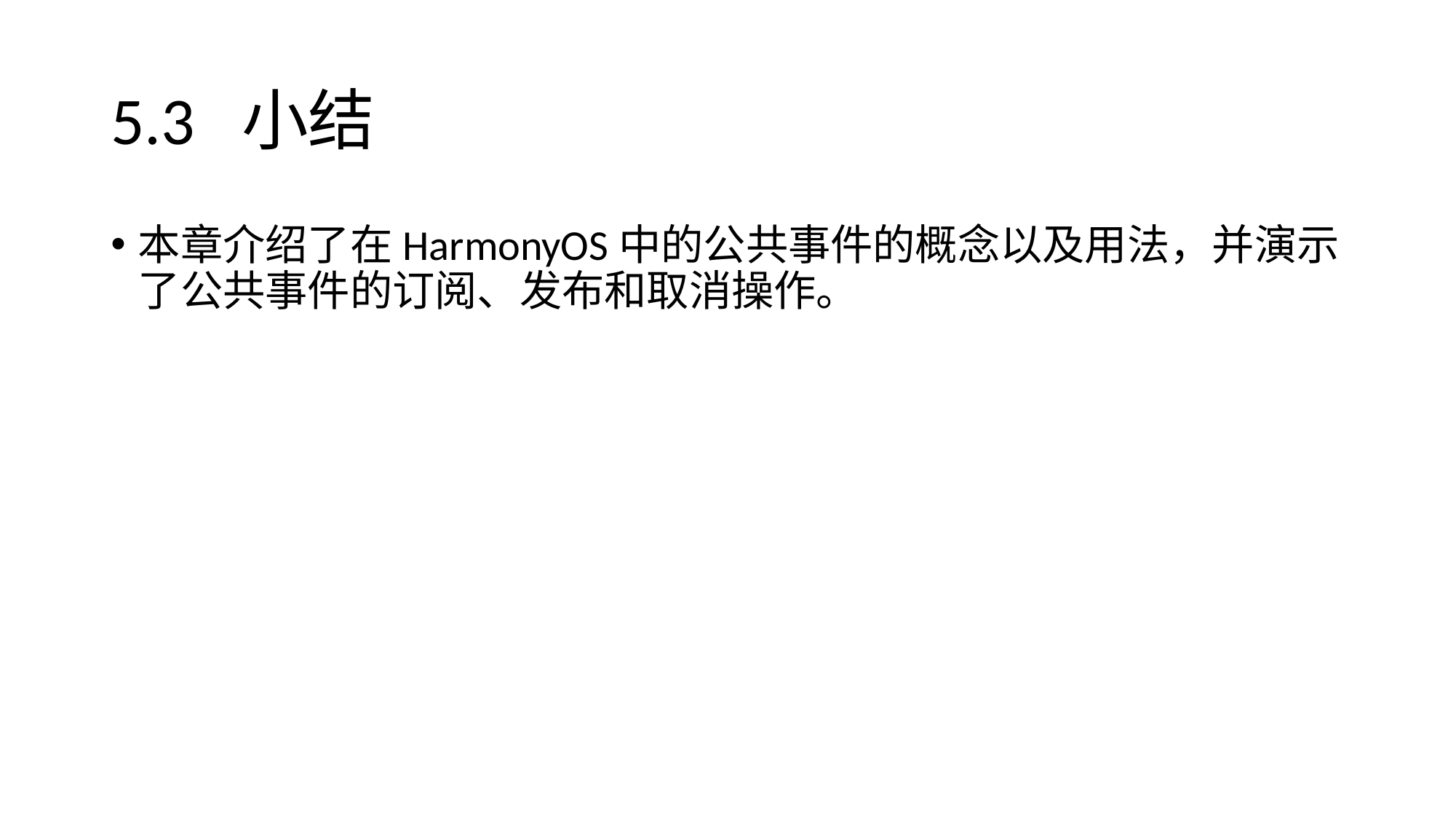

# 5.3  小结
本章介绍了在HarmonyOS中的公共事件的概念以及用法，并演示了公共事件的订阅、发布和取消操作。